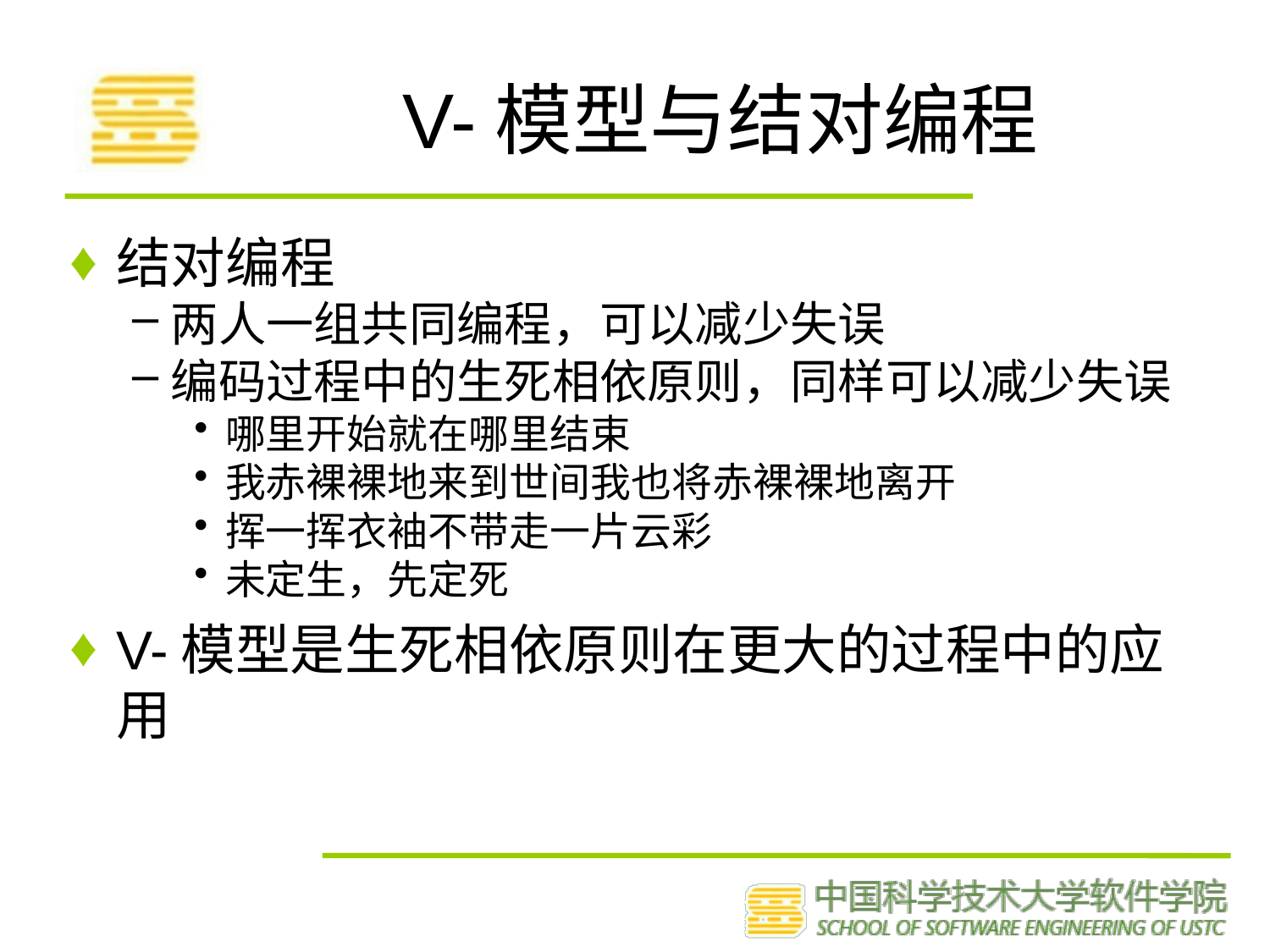

# V-模型与结对编程
结对编程
两人一组共同编程，可以减少失误
编码过程中的生死相依原则，同样可以减少失误
哪里开始就在哪里结束
我赤裸裸地来到世间我也将赤裸裸地离开
挥一挥衣袖不带走一片云彩
未定生，先定死
V-模型是生死相依原则在更大的过程中的应用